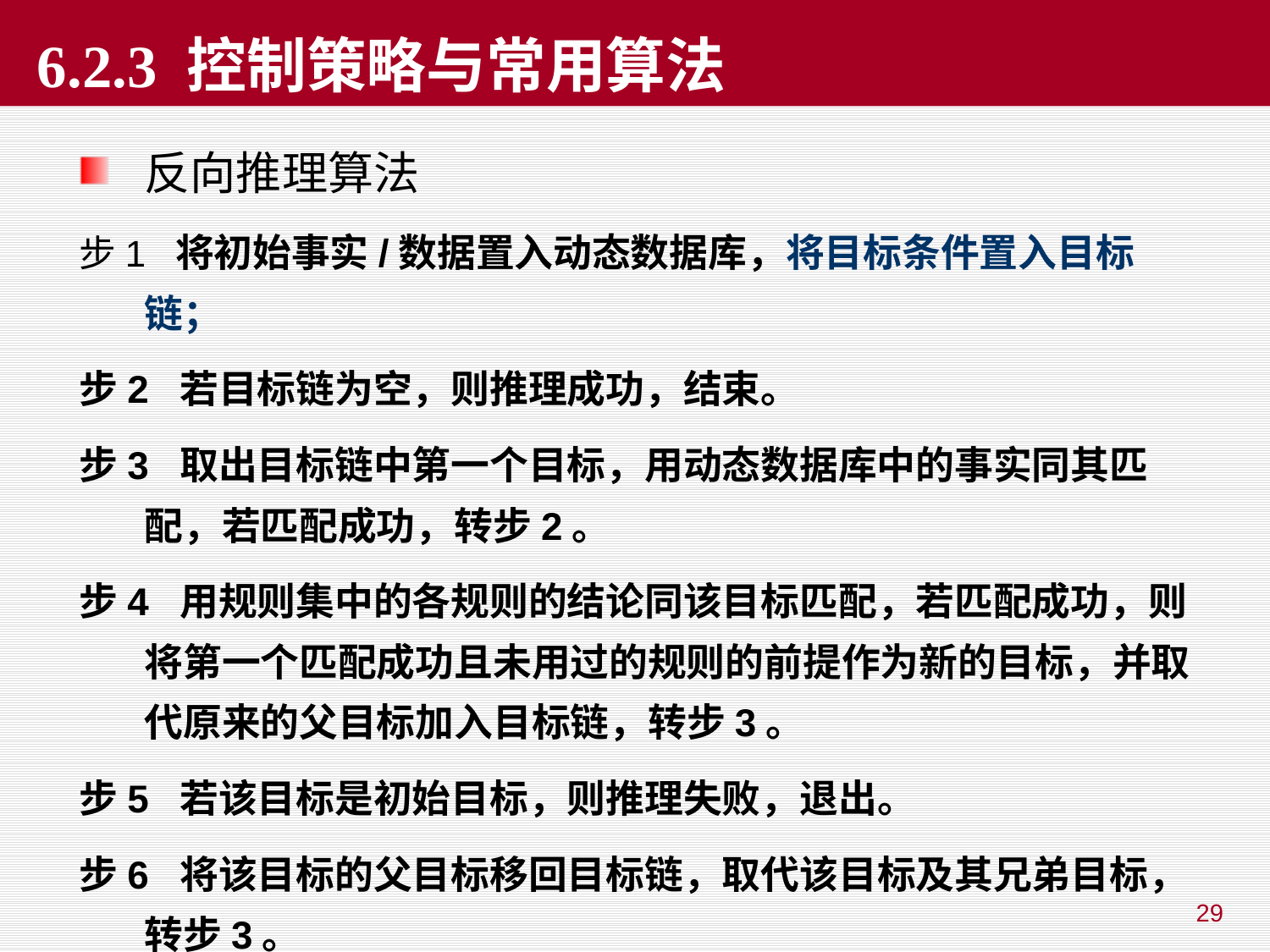

# 6.2.3 控制策略与常用算法
反向推理算法
步1  将初始事实/数据置入动态数据库，将目标条件置入目标链；
步2  若目标链为空，则推理成功，结束。
步3  取出目标链中第一个目标，用动态数据库中的事实同其匹配，若匹配成功，转步2。
步4  用规则集中的各规则的结论同该目标匹配，若匹配成功，则将第一个匹配成功且未用过的规则的前提作为新的目标，并取代原来的父目标加入目标链，转步3。
步5  若该目标是初始目标，则推理失败，退出。
步6  将该目标的父目标移回目标链，取代该目标及其兄弟目标，转步3。
29